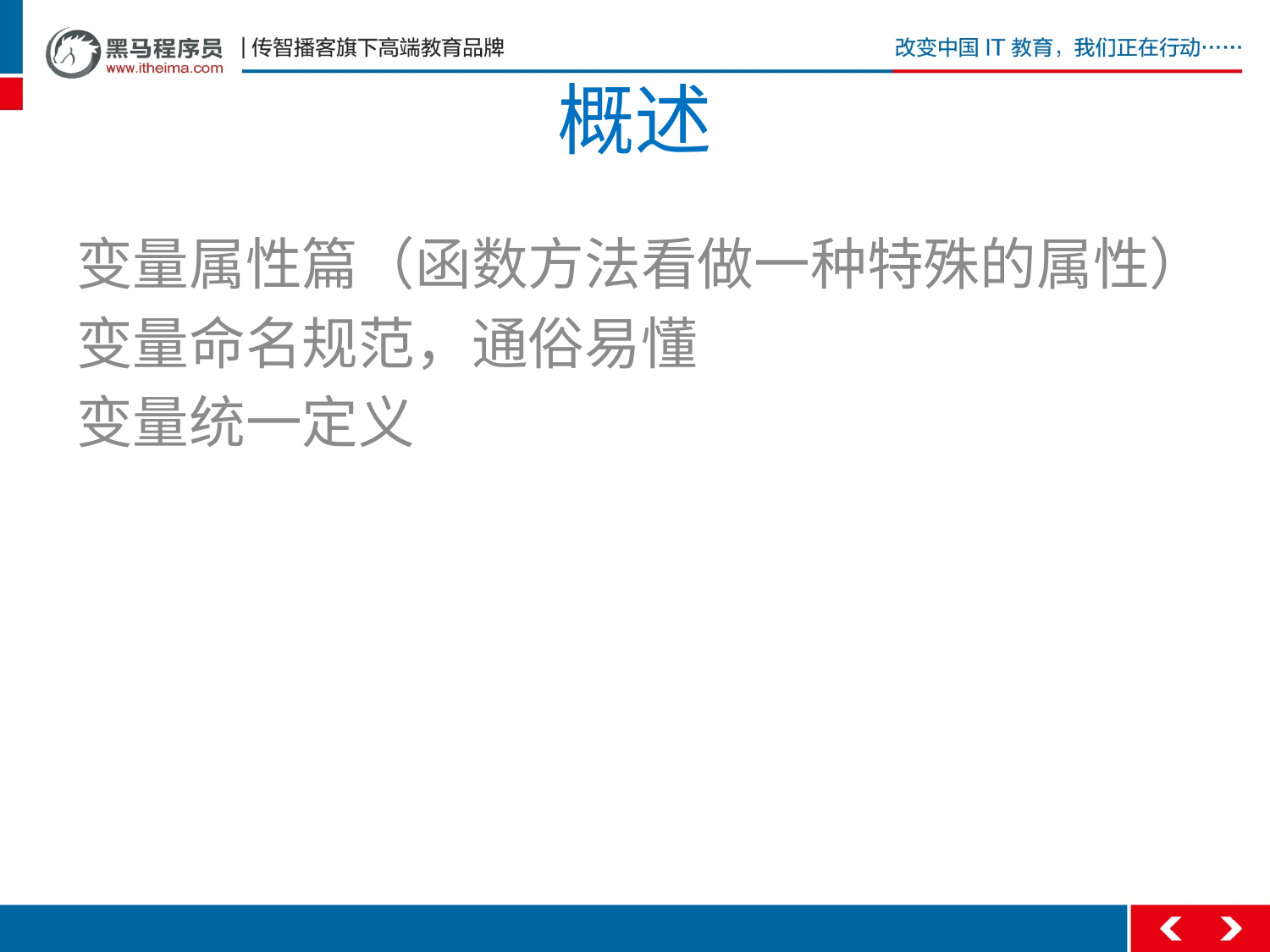

# 概述
变量属性篇（函数方法看做一种特殊的属性）
变量命名规范，通俗易懂
变量统一定义